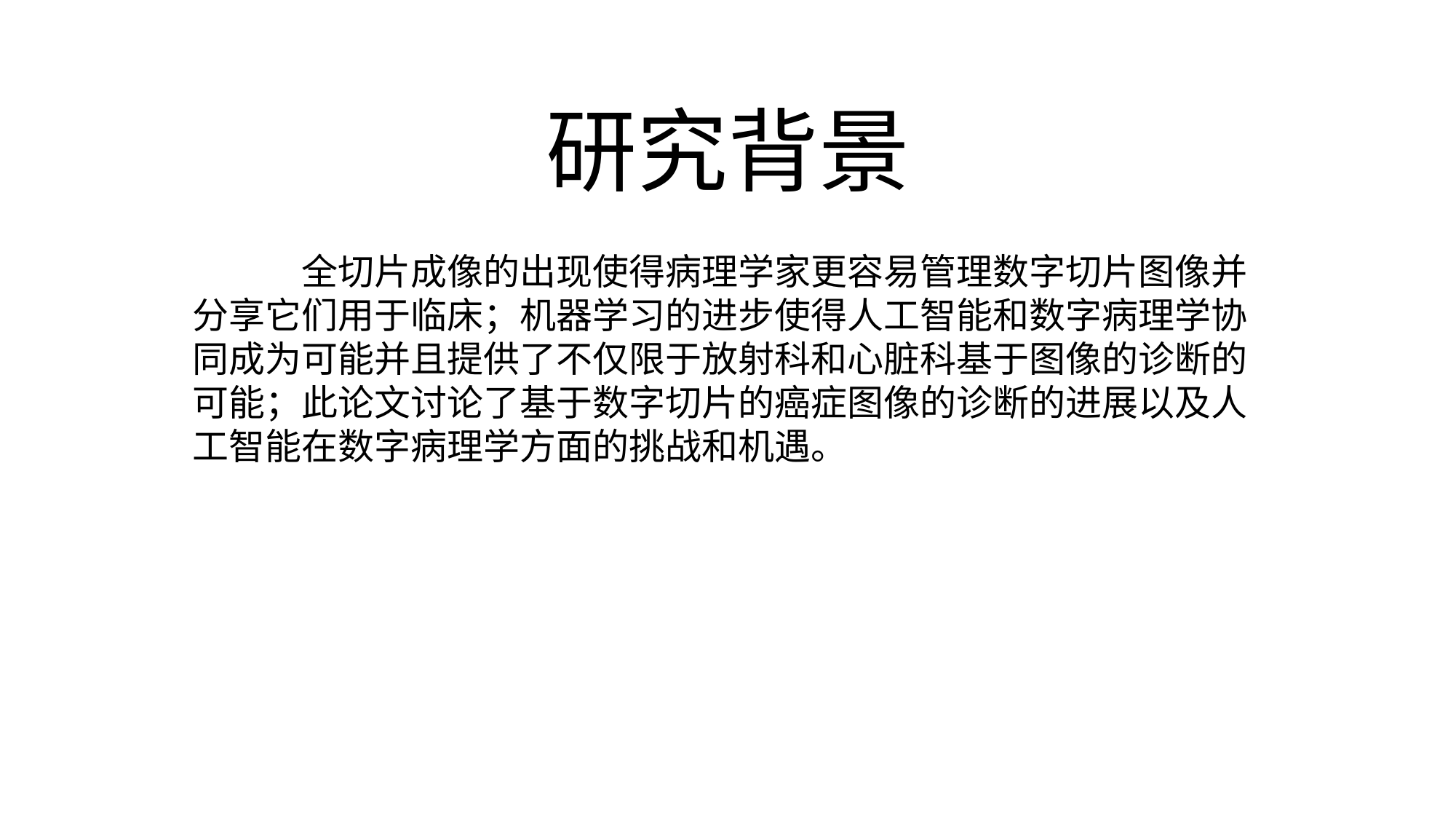

# 研究背景
	全切片成像的出现使得病理学家更容易管理数字切片图像并分享它们用于临床；机器学习的进步使得人工智能和数字病理学协同成为可能并且提供了不仅限于放射科和心脏科基于图像的诊断的可能；此论文讨论了基于数字切片的癌症图像的诊断的进展以及人工智能在数字病理学方面的挑战和机遇。